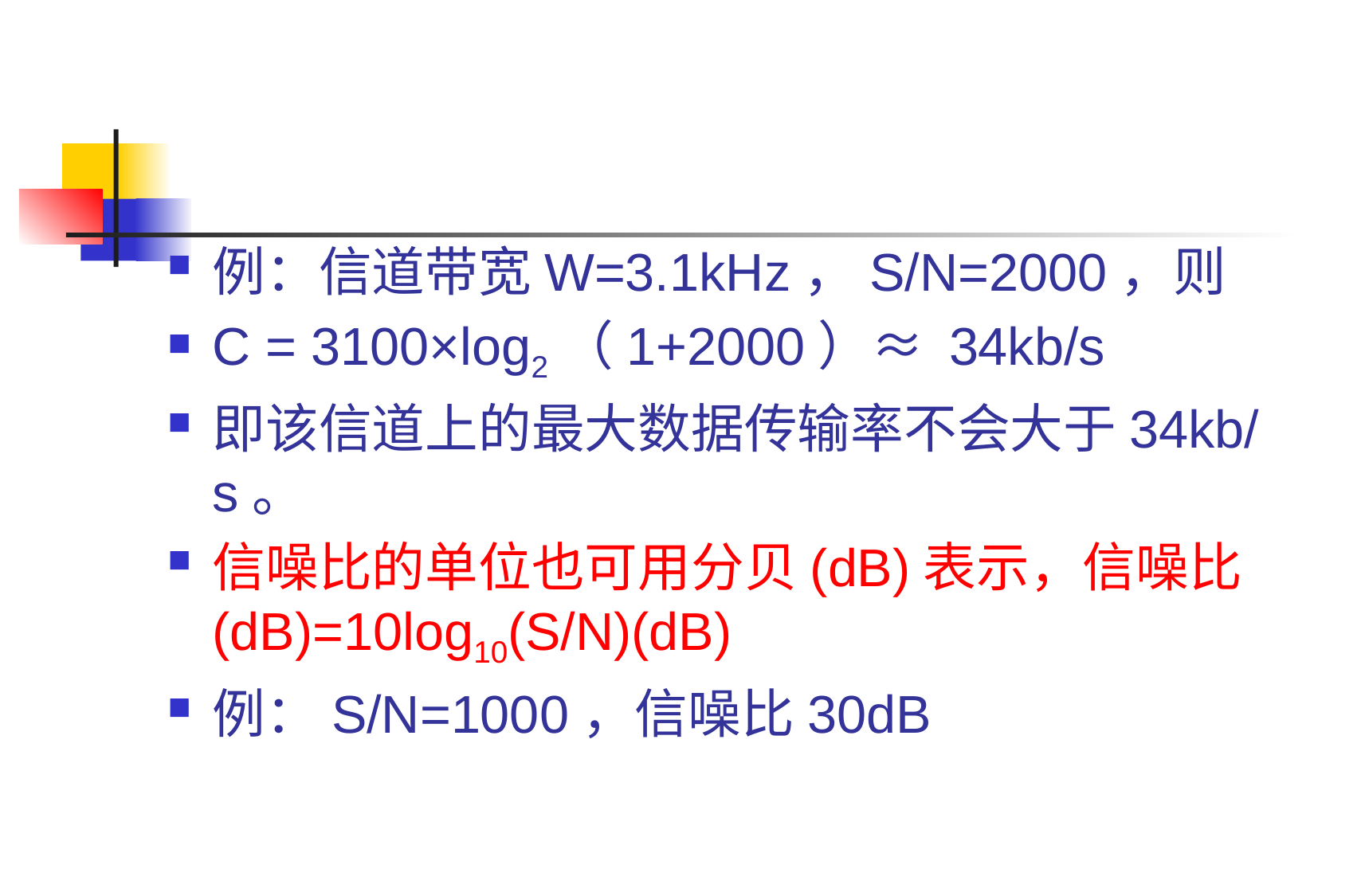

#
例：信道带宽W=3.1kHz，S/N=2000，则
C = 3100×log2（1+2000）≈ 34kb/s
即该信道上的最大数据传输率不会大于34kb/s。
信噪比的单位也可用分贝(dB)表示，信噪比(dB)=10log10(S/N)(dB)
例：S/N=1000，信噪比30dB